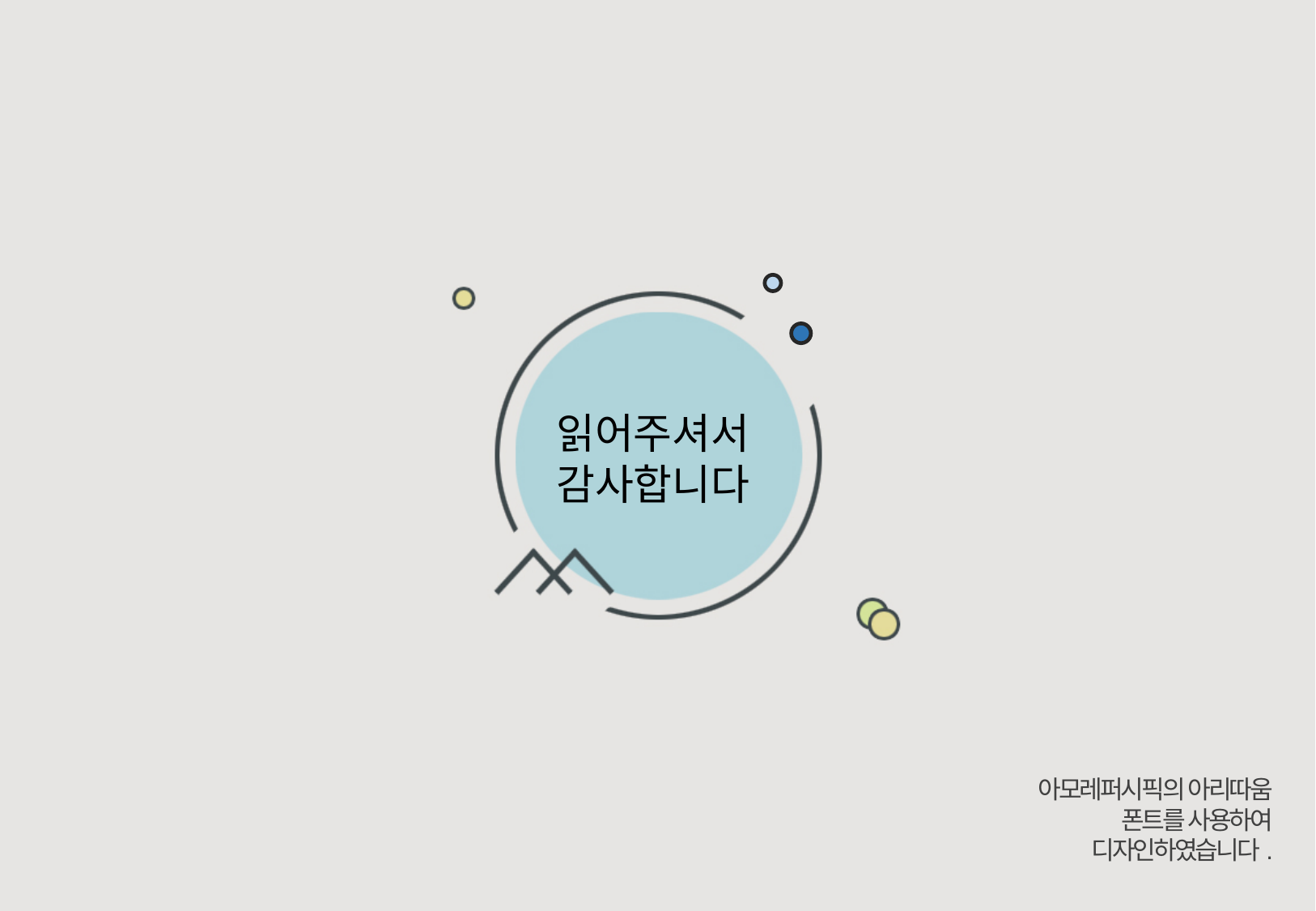

읽어주셔서
감사합니다
아모레퍼시픽의 아리따움
폰트를 사용하여
디자인하였습니다.